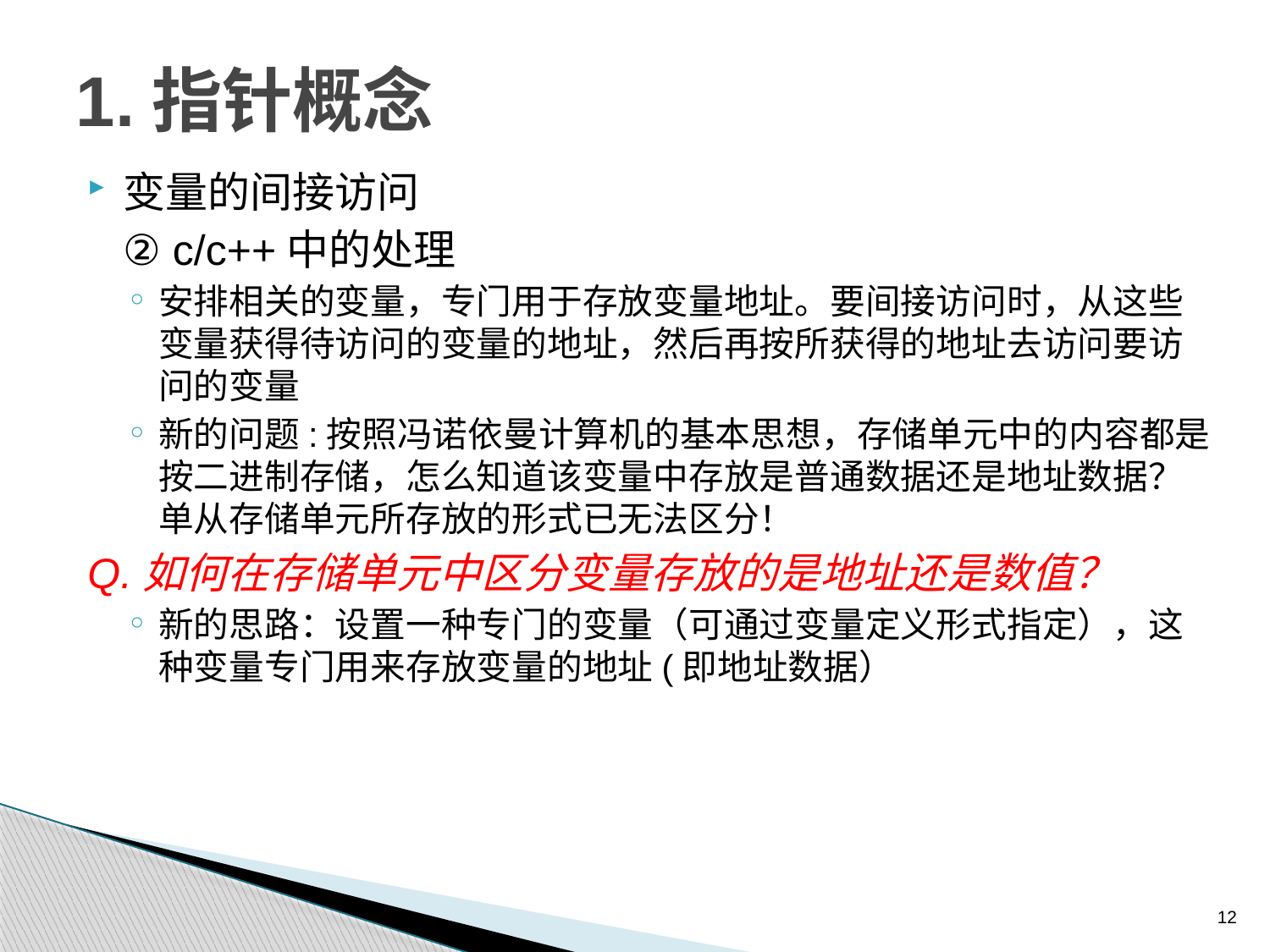

# 1.指针概念
变量的间接访问
	② c/c++中的处理
安排相关的变量，专门用于存放变量地址。要间接访问时，从这些变量获得待访问的变量的地址，然后再按所获得的地址去访问要访问的变量
新的问题:按照冯诺依曼计算机的基本思想，存储单元中的内容都是按二进制存储，怎么知道该变量中存放是普通数据还是地址数据？单从存储单元所存放的形式已无法区分！
Q.如何在存储单元中区分变量存放的是地址还是数值？
新的思路：设置一种专门的变量（可通过变量定义形式指定），这种变量专门用来存放变量的地址(即地址数据）

12